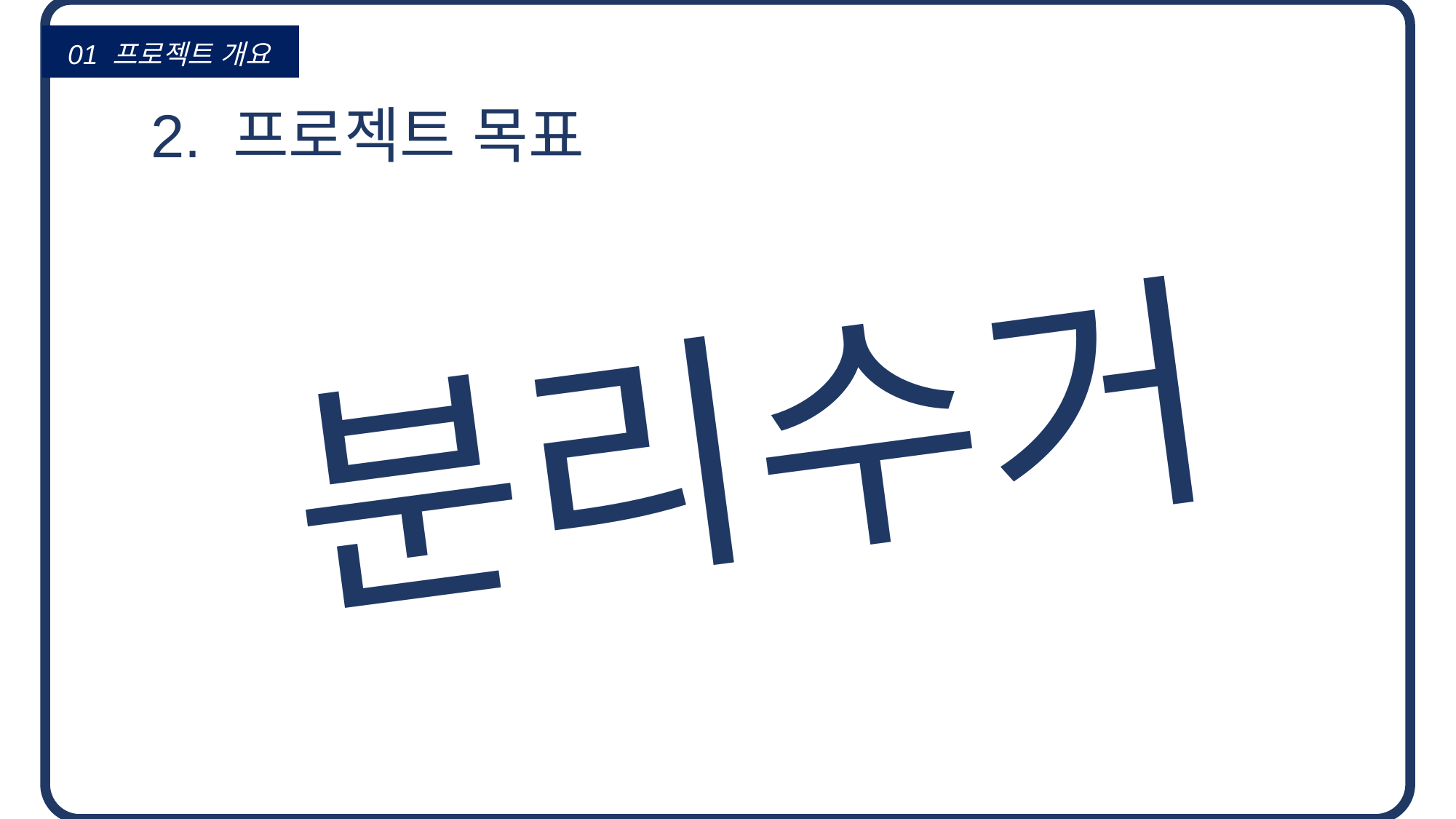

01 프로젝트 개요
  2. 프로젝트 목표
분리수거
버려지는 생활폐기물의 양을 줄여
폐기물 에너지를 제대로 활용하는 것